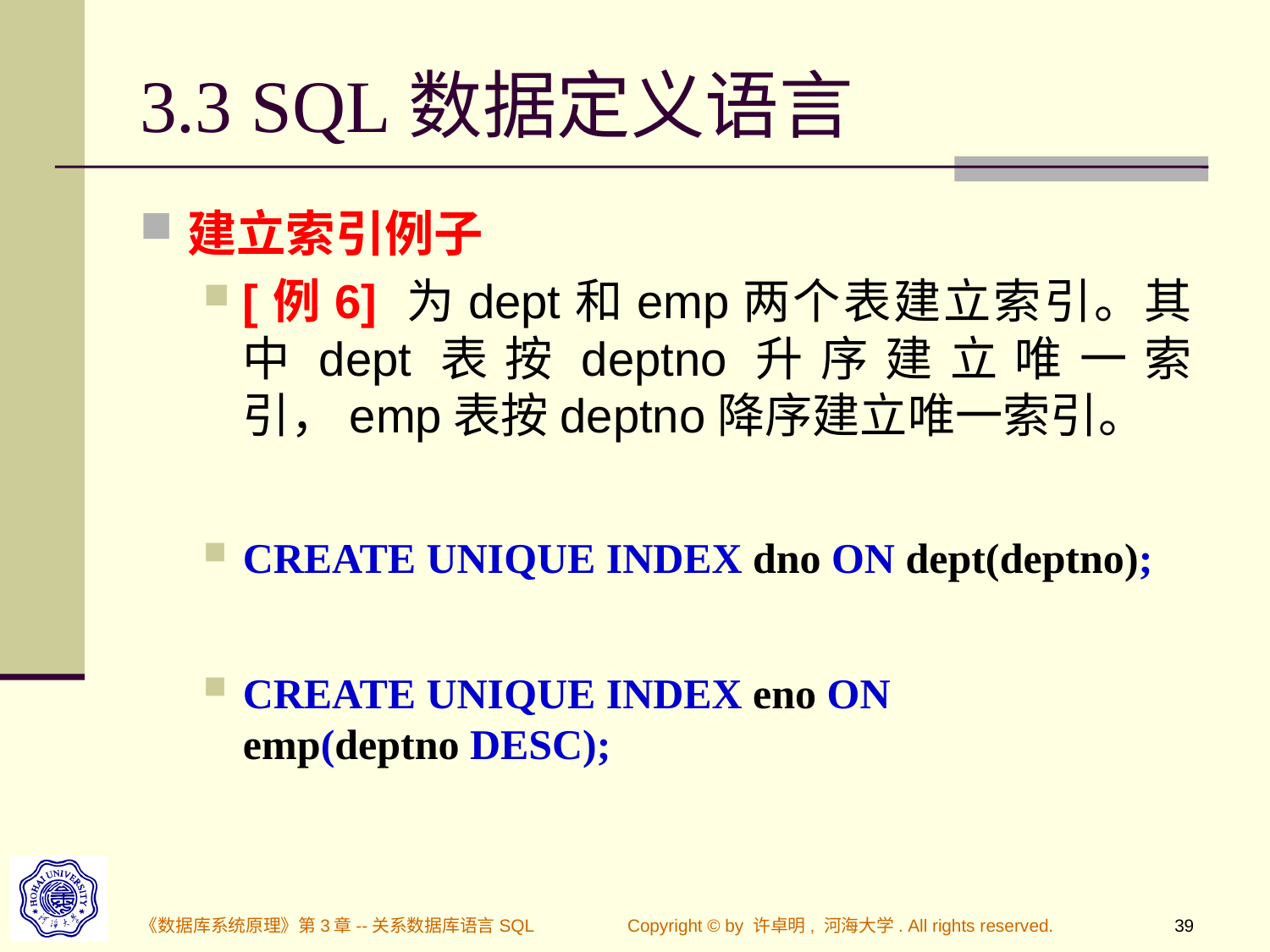

# 3.3 SQL数据定义语言
建立索引例子
[例6] 为dept和emp两个表建立索引。其中dept表按deptno升序建立唯一索引，emp表按deptno降序建立唯一索引。

CREATE UNIQUE INDEX dno ON dept(deptno);

CREATE UNIQUE INDEX eno ON
emp(deptno DESC);
《数据库系统原理》第3章--关系数据库语言SQL
Copyright © by 许卓明, 河海大学. All rights reserved.
39